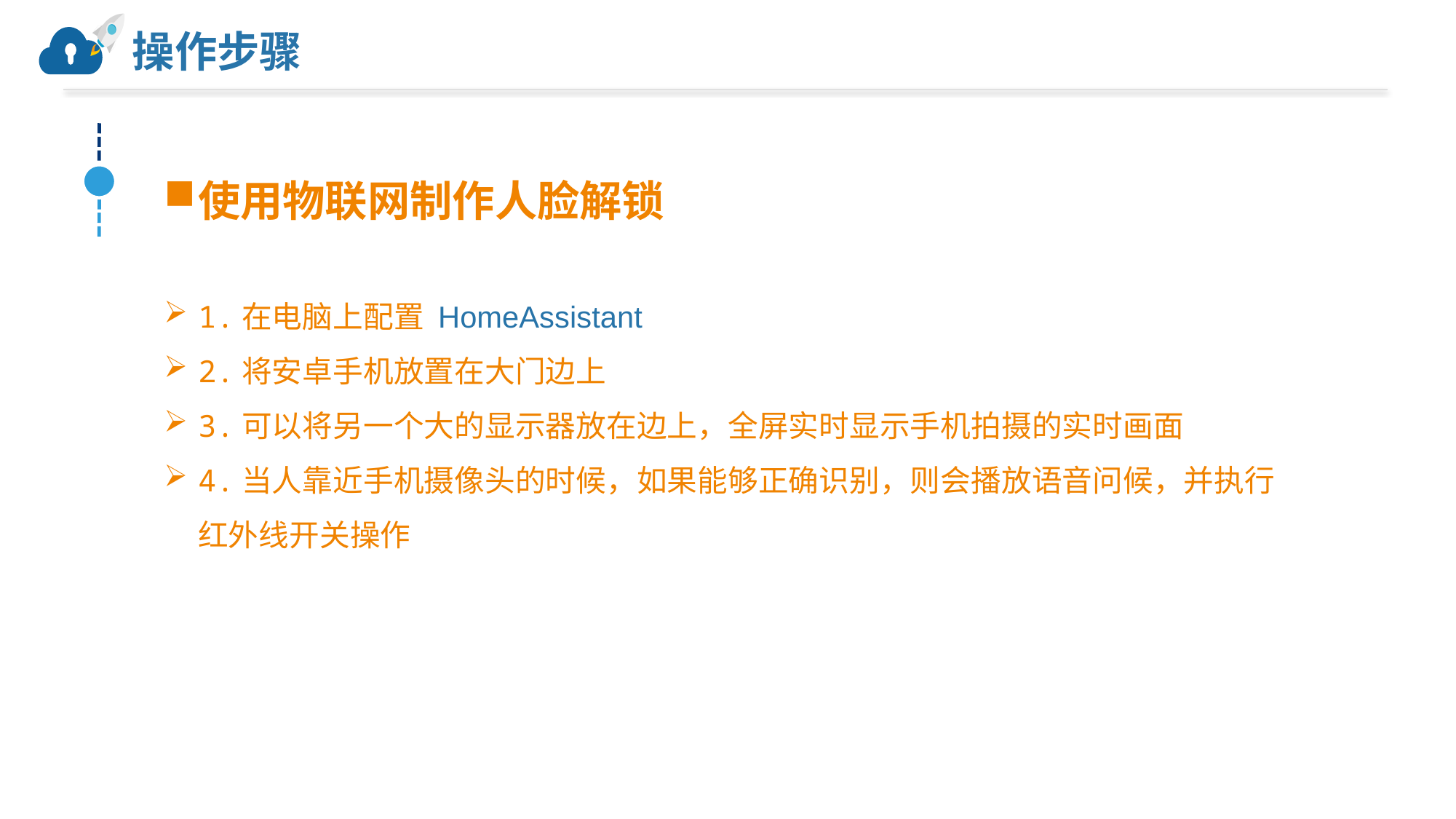

# 操作步骤

使用物联网制作人脸解锁

1.在电脑上配置 HomeAssistant
2.将安卓手机放置在大门边上
3.可以将另一个大的显示器放在边上，全屏实时显示手机拍摄的实时画面
4.当人靠近手机摄像头的时候，如果能够正确识别，则会播放语音问候，并执行红外线开关操作